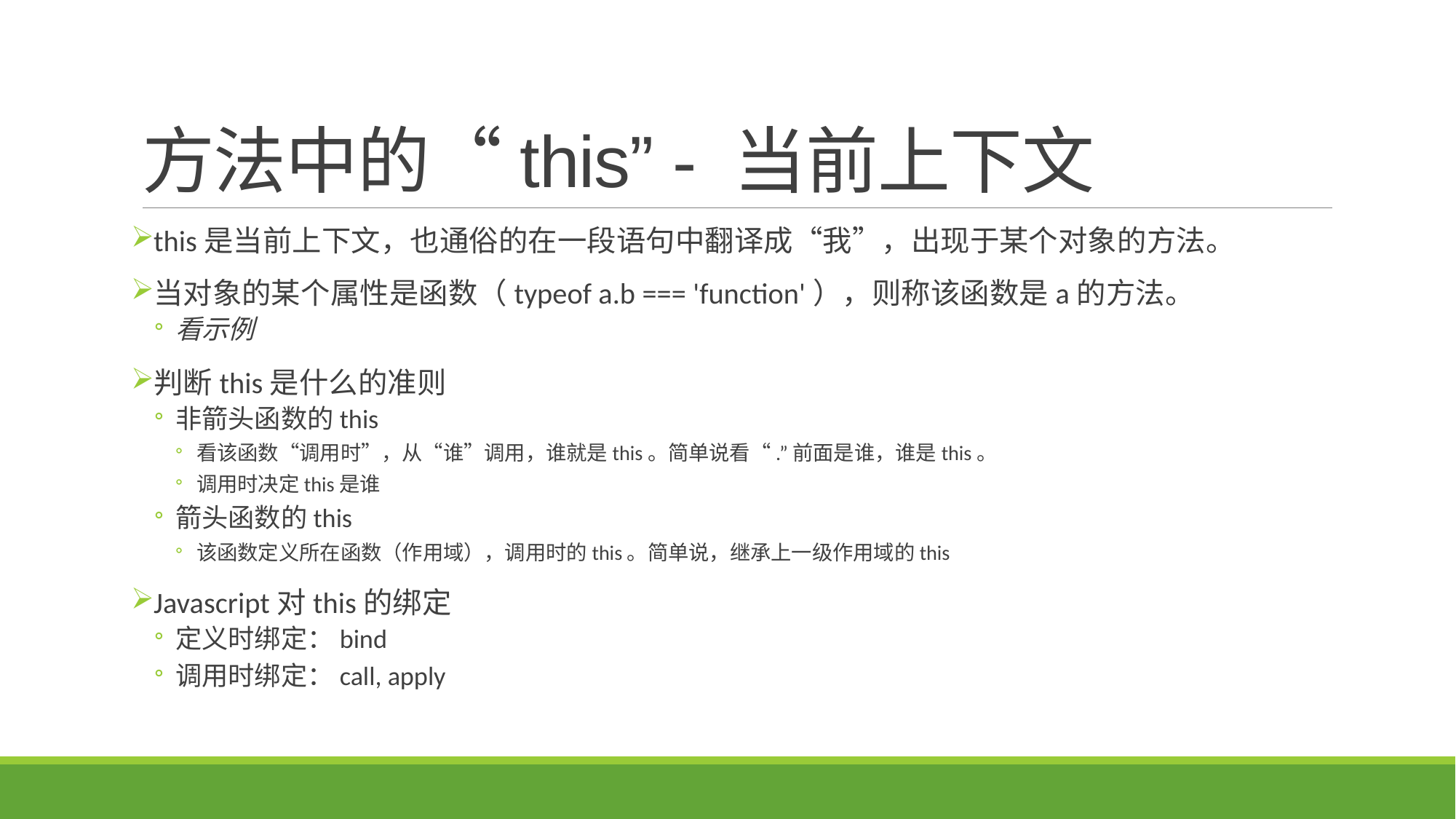

# 方法中的“this” - 当前上下文
this是当前上下文，也通俗的在一段语句中翻译成“我”，出现于某个对象的方法。
当对象的某个属性是函数（typeof a.b === 'function'），则称该函数是a的方法。
看示例
判断this是什么的准则
非箭头函数的this
看该函数“调用时”，从“谁”调用，谁就是this。简单说看“.”前面是谁，谁是this。
调用时决定this是谁
箭头函数的this
该函数定义所在函数（作用域），调用时的this。简单说，继承上一级作用域的this
Javascript对this的绑定
定义时绑定：bind
调用时绑定：call, apply